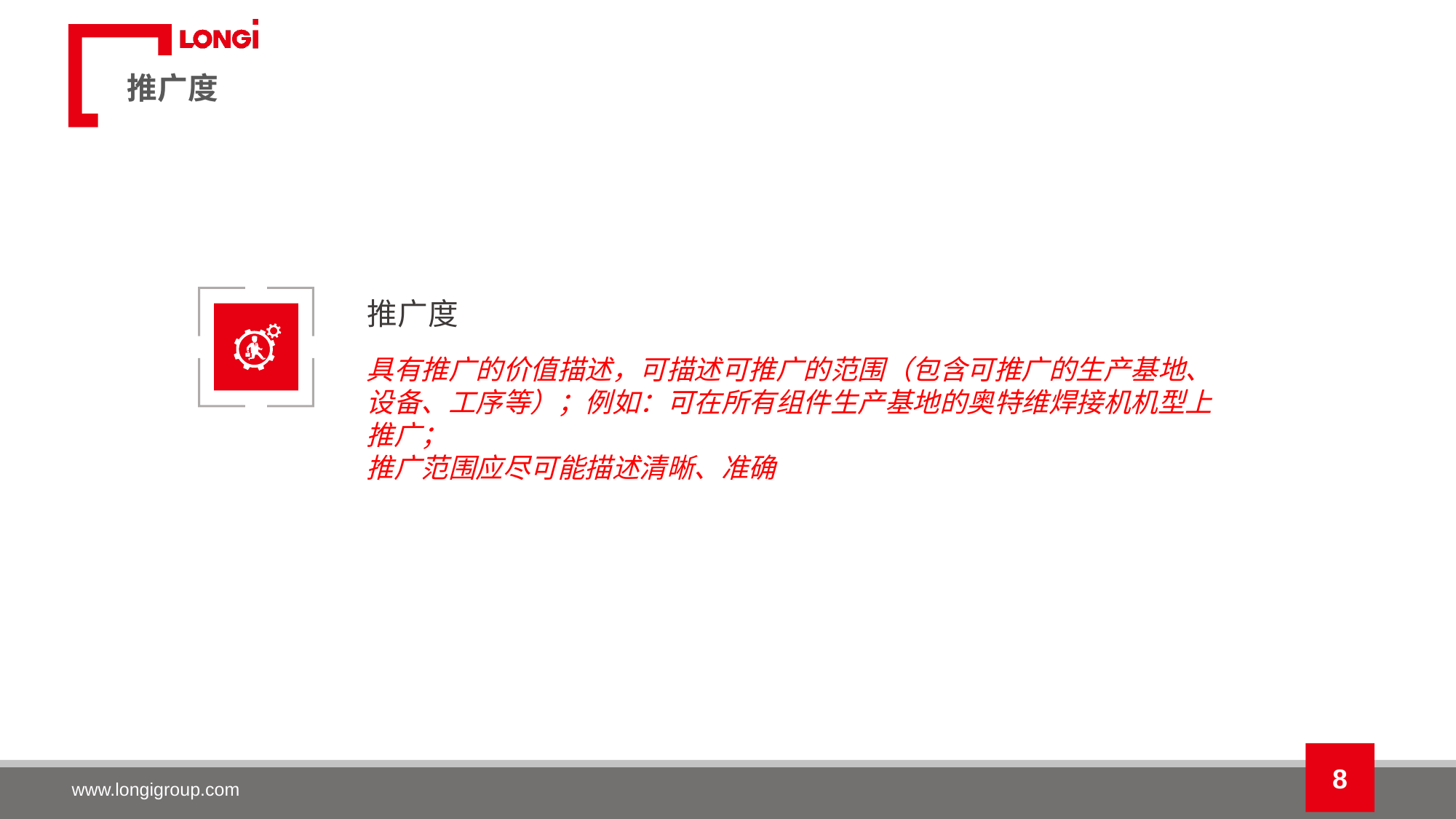

推广度

推广度

具有推广的价值描述，可描述可推广的范围（包含可推广的生产基地、设备、工序等）；例如：可在所有组件生产基地的奥特维焊接机机型上推广；
推广范围应尽可能描述清晰、准确